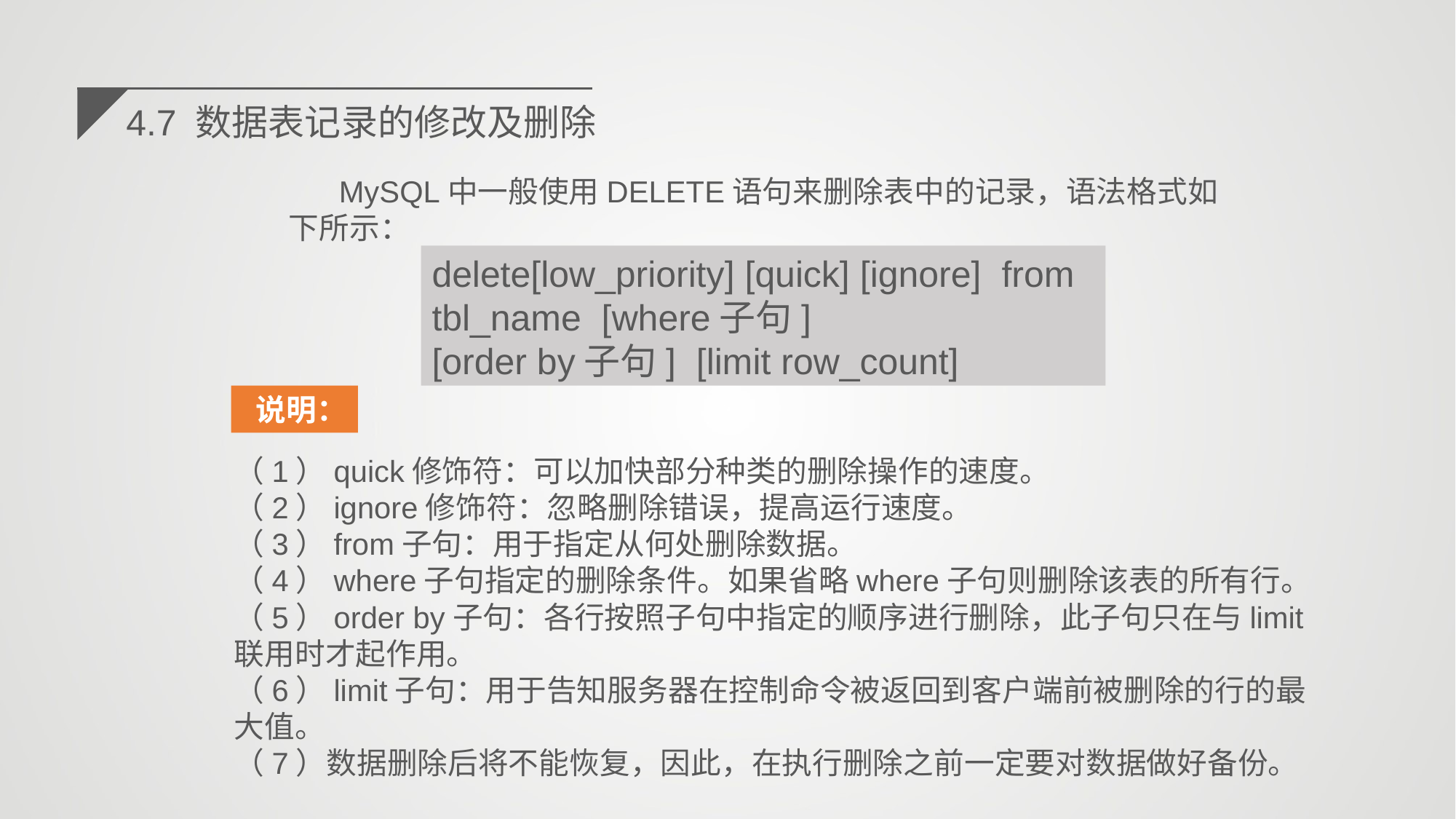

4.7 数据表记录的修改及删除

      MySQL中一般使用DELETE语句来删除表中的记录，语法格式如下所示：

delete[low_priority] [quick] [ignore]  from tbl_name  [where子句]
[order by子句]  [limit row_count]
 说明：
（1）quick修饰符：可以加快部分种类的删除操作的速度。
（2）ignore修饰符：忽略删除错误，提高运行速度。
（3）from子句：用于指定从何处删除数据。
（4）where子句指定的删除条件。如果省略where子句则删除该表的所有行。
（5）order by子句：各行按照子句中指定的顺序进行删除，此子句只在与limit联用时才起作用。
（6）limit子句：用于告知服务器在控制命令被返回到客户端前被删除的行的最大值。
（7）数据删除后将不能恢复，因此，在执行删除之前一定要对数据做好备份。